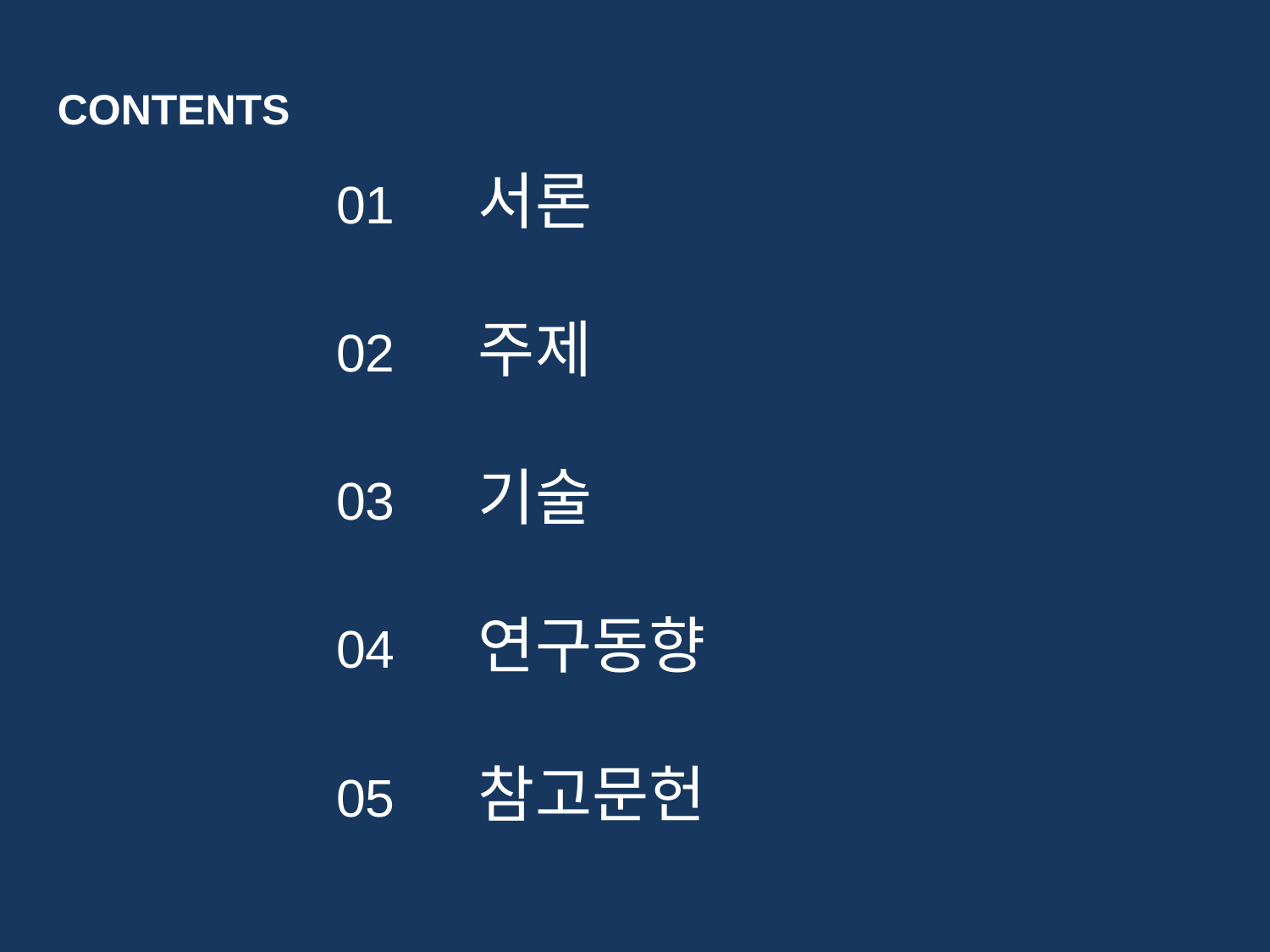

CONTENTS
01    서론

02    주제

03    기술

04    연구동향

05    참고문헌